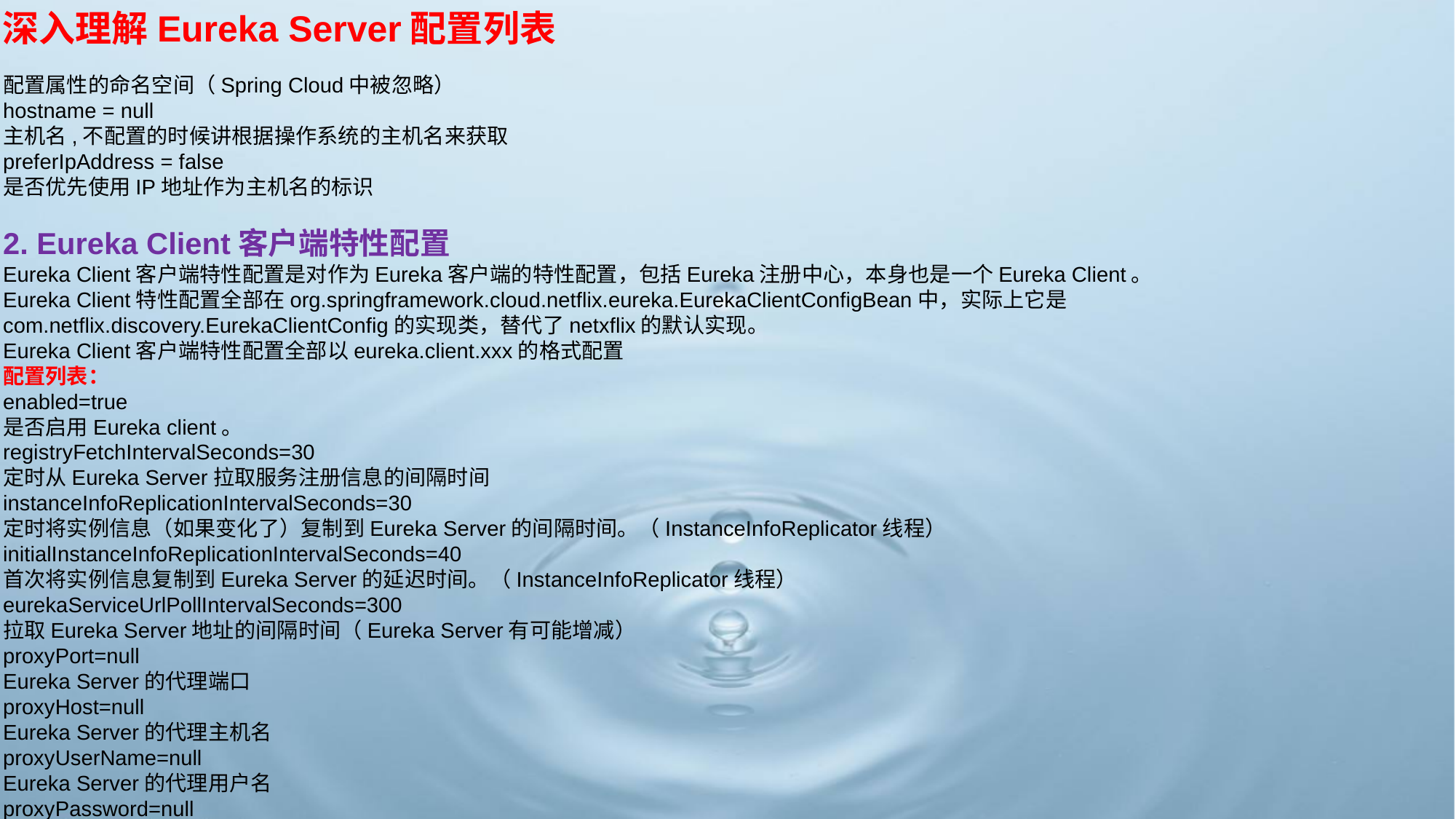

深入理解Eureka Server配置列表
配置属性的命名空间（Spring Cloud中被忽略）
hostname = null
主机名,不配置的时候讲根据操作系统的主机名来获取
preferIpAddress = false
是否优先使用IP地址作为主机名的标识

2. Eureka Client客户端特性配置
Eureka Client客户端特性配置是对作为Eureka客户端的特性配置，包括Eureka注册中心，本身也是一个Eureka Client。
Eureka Client特性配置全部在org.springframework.cloud.netflix.eureka.EurekaClientConfigBean中，实际上它是com.netflix.discovery.EurekaClientConfig的实现类，替代了netxflix的默认实现。
Eureka Client客户端特性配置全部以eureka.client.xxx的格式配置
配置列表：
enabled=true
是否启用Eureka client。
registryFetchIntervalSeconds=30
定时从Eureka Server拉取服务注册信息的间隔时间
instanceInfoReplicationIntervalSeconds=30
定时将实例信息（如果变化了）复制到Eureka Server的间隔时间。（InstanceInfoReplicator线程）
initialInstanceInfoReplicationIntervalSeconds=40
首次将实例信息复制到Eureka Server的延迟时间。（InstanceInfoReplicator线程）
eurekaServiceUrlPollIntervalSeconds=300
拉取Eureka Server地址的间隔时间（Eureka Server有可能增减）
proxyPort=null
Eureka Server的代理端口
proxyHost=null
Eureka Server的代理主机名
proxyUserName=null
Eureka Server的代理用户名
proxyPassword=null
Eureka Server的代理密码